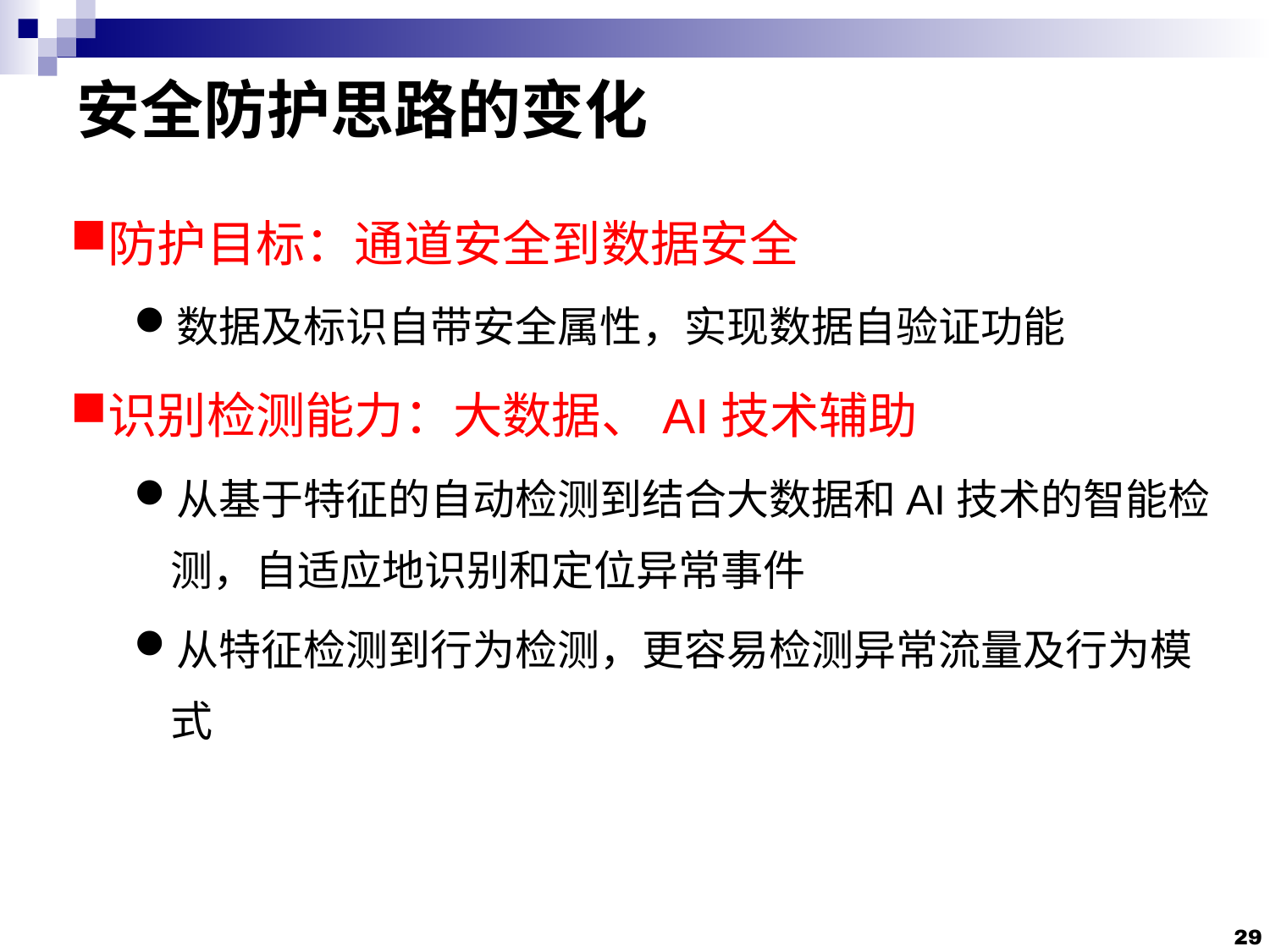

安全防护思路的变化
防护目标：通道安全到数据安全
数据及标识自带安全属性，实现数据自验证功能
识别检测能力：大数据、AI技术辅助
从基于特征的自动检测到结合大数据和AI技术的智能检测，自适应地识别和定位异常事件
从特征检测到行为检测，更容易检测异常流量及行为模式

29